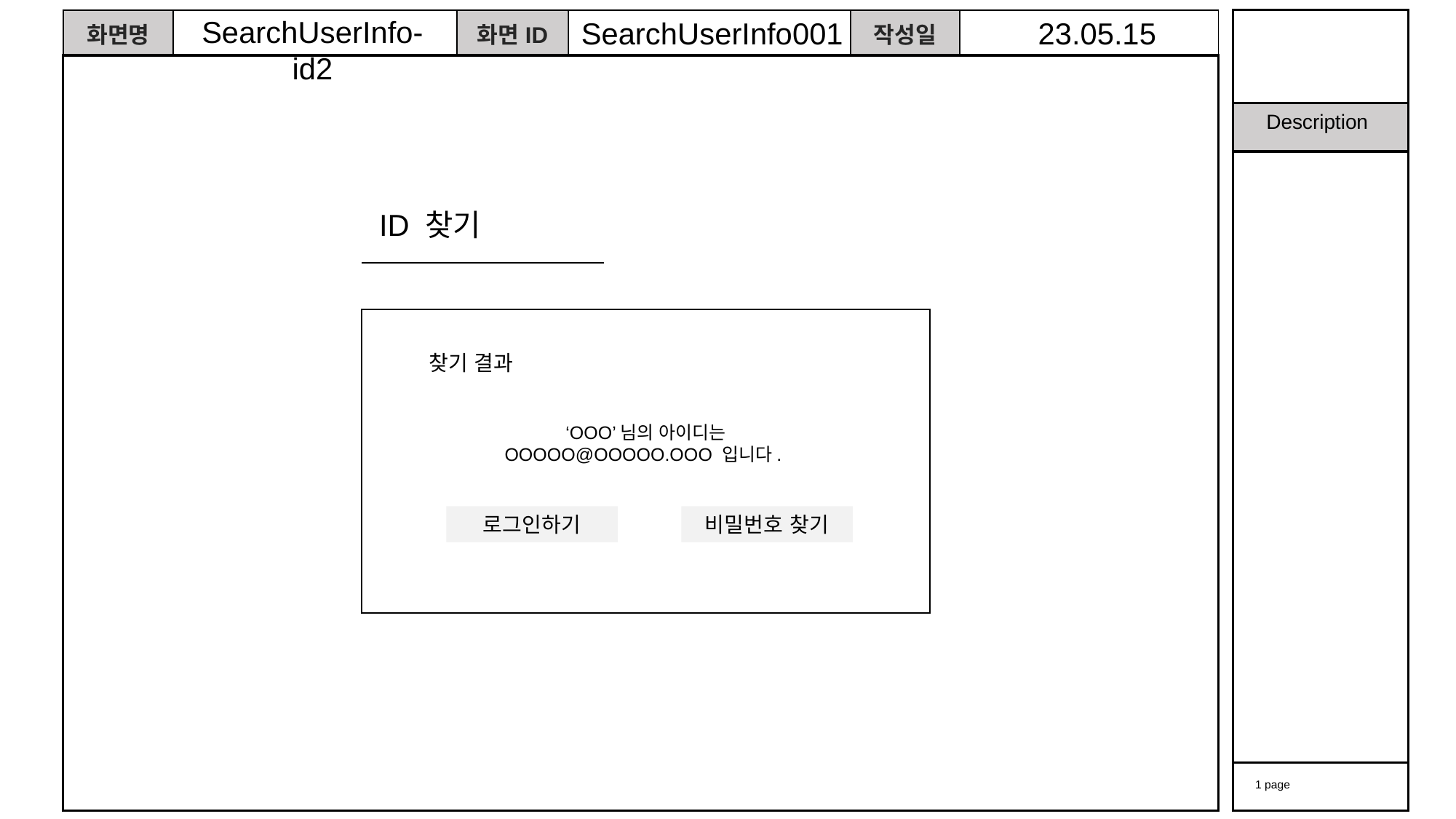

SearchUserInfo-id2
SearchUserInfo001
23.05.15
ID 찾기

찾기 결과
‘OOO’님의 아이디는
OOOOO@OOOOO.OOO 입니다.
로그인하기
비밀번호 찾기